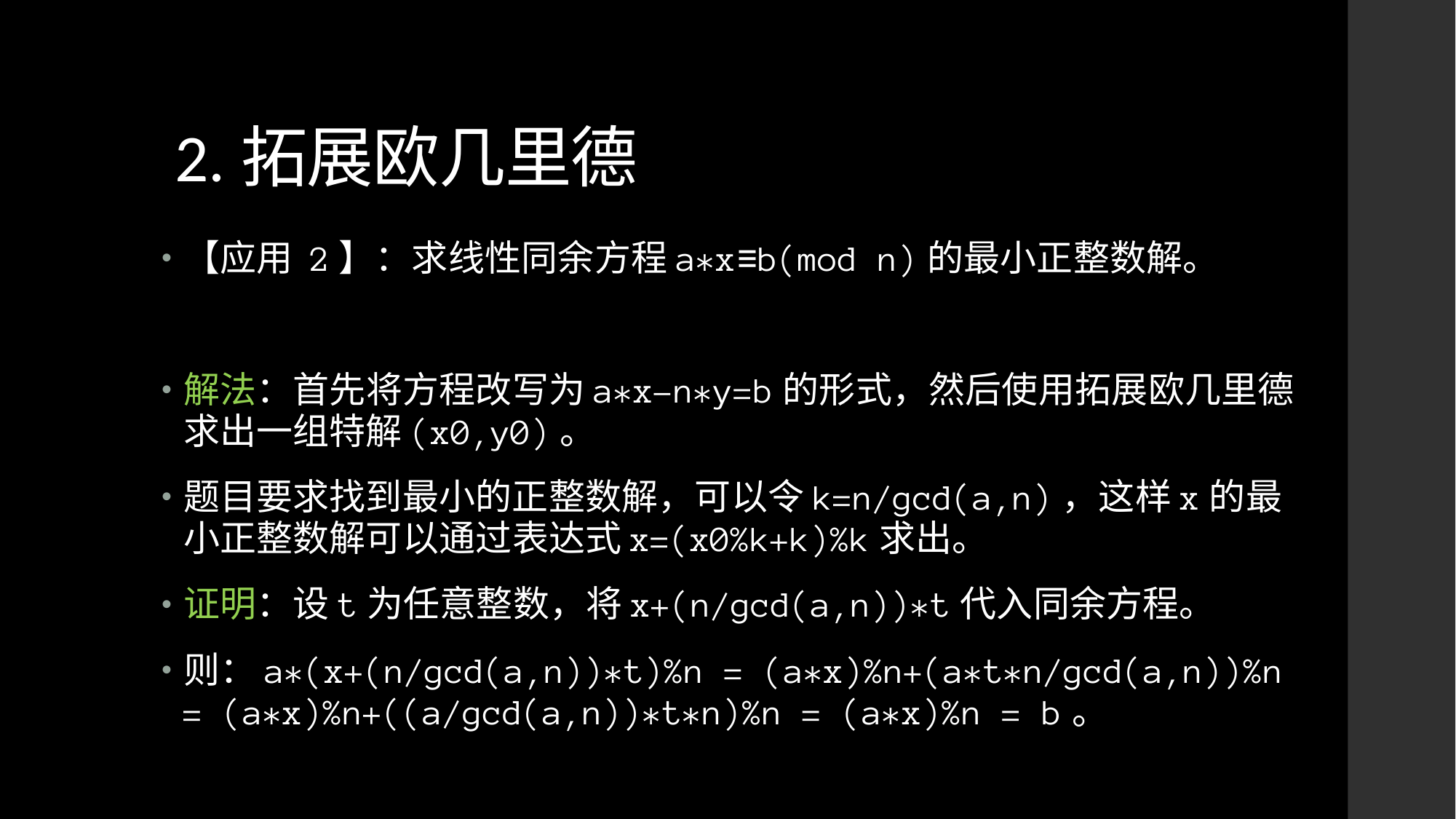

# 2.拓展欧几里德
【应用 2】：求线性同余方程a*x≡b(mod n)的最小正整数解。

解法：首先将方程改写为a*x-n*y=b的形式，然后使用拓展欧几里德求出一组特解(x0,y0)。
题目要求找到最小的正整数解，可以令k=n/gcd(a,n)，这样x的最小正整数解可以通过表达式x=(x0%k+k)%k求出。
证明：设t为任意整数，将x+(n/gcd(a,n))*t代入同余方程。
则：a*(x+(n/gcd(a,n))*t)%n = (a*x)%n+(a*t*n/gcd(a,n))%n = (a*x)%n+((a/gcd(a,n))*t*n)%n = (a*x)%n = b。
36